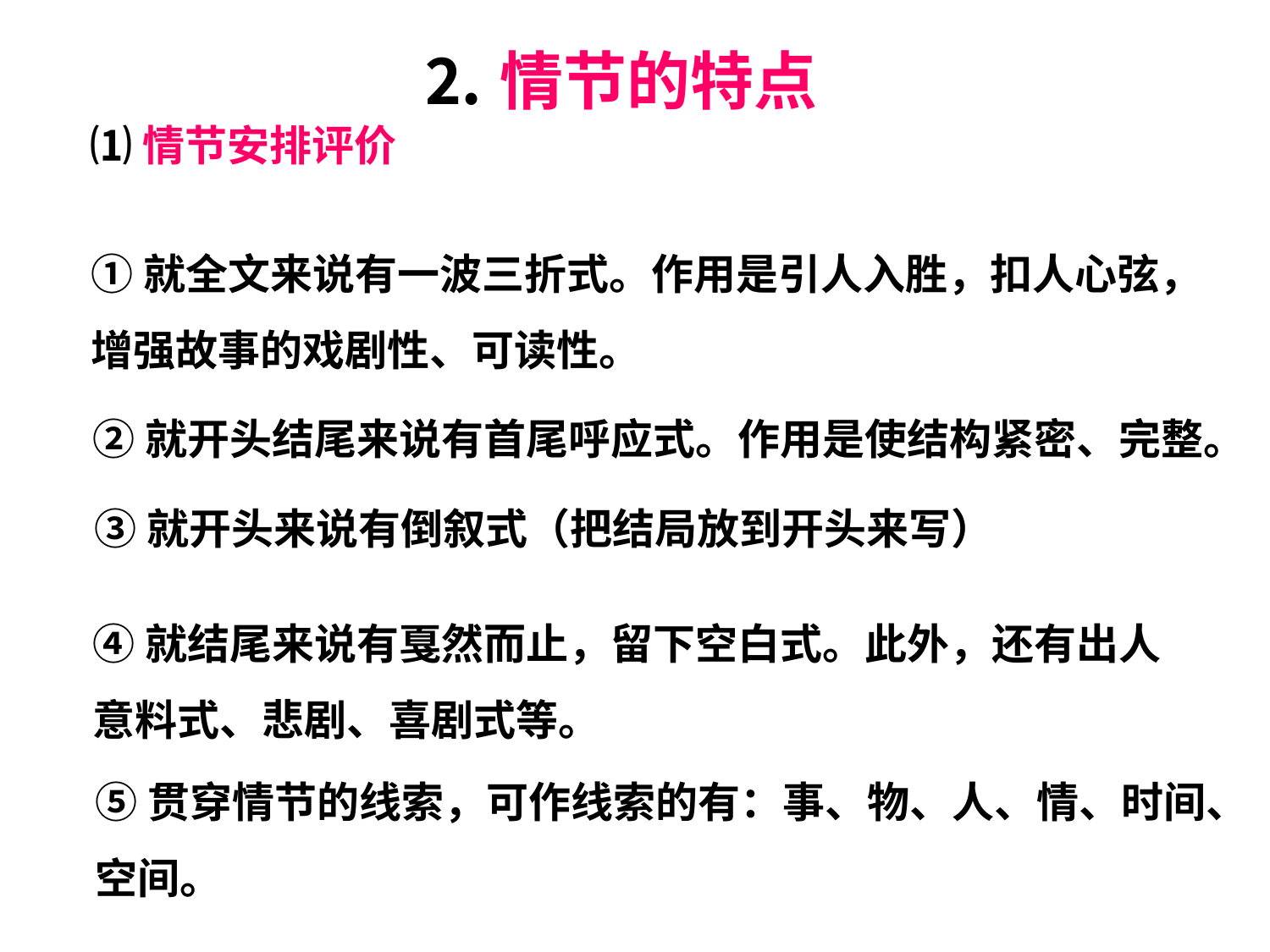

# ⒉情节的特点
⑴情节安排评价
①就全文来说有一波三折式。作用是引人入胜，扣人心弦，增强故事的戏剧性、可读性。
②就开头结尾来说有首尾呼应式。作用是使结构紧密、完整。
③就开头来说有倒叙式（把结局放到开头来写）
④就结尾来说有戛然而止，留下空白式。此外，还有出人意料式、悲剧、喜剧式等。
⑤贯穿情节的线索，可作线索的有：事、物、人、情、时间、空间。